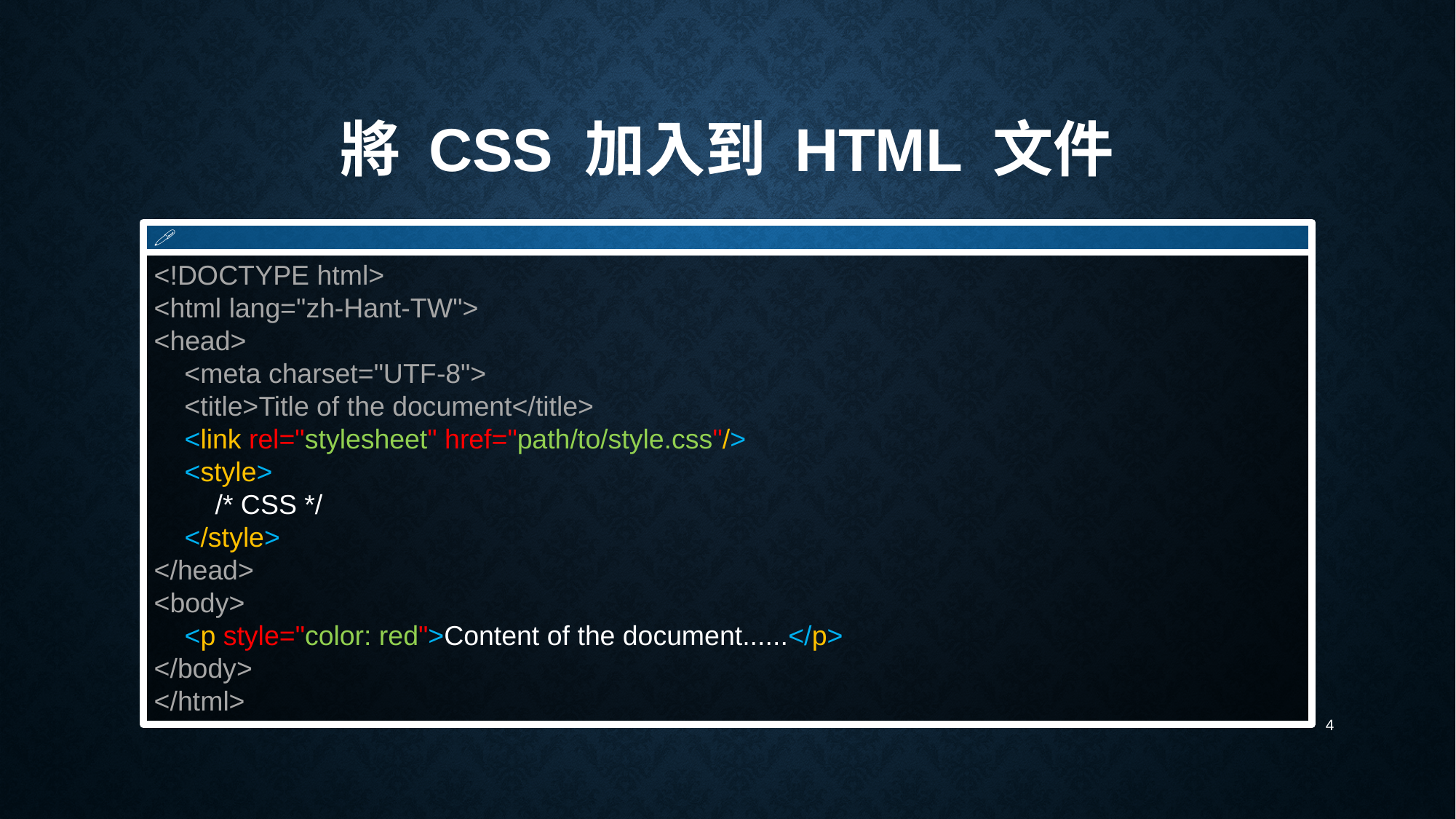

# 將 CSS 加入到 HTML 文件
🖊
<!DOCTYPE html>
<html lang="zh-Hant-TW">
<head>
    <meta charset="UTF-8">
    <title>Title of the document</title>
    <link rel="stylesheet" href="path/to/style.css"/>
    <style>
        /* CSS */
    </style>
</head>
<body>
    <p style="color: red">Content of the document......</p>
</body>
</html>
4